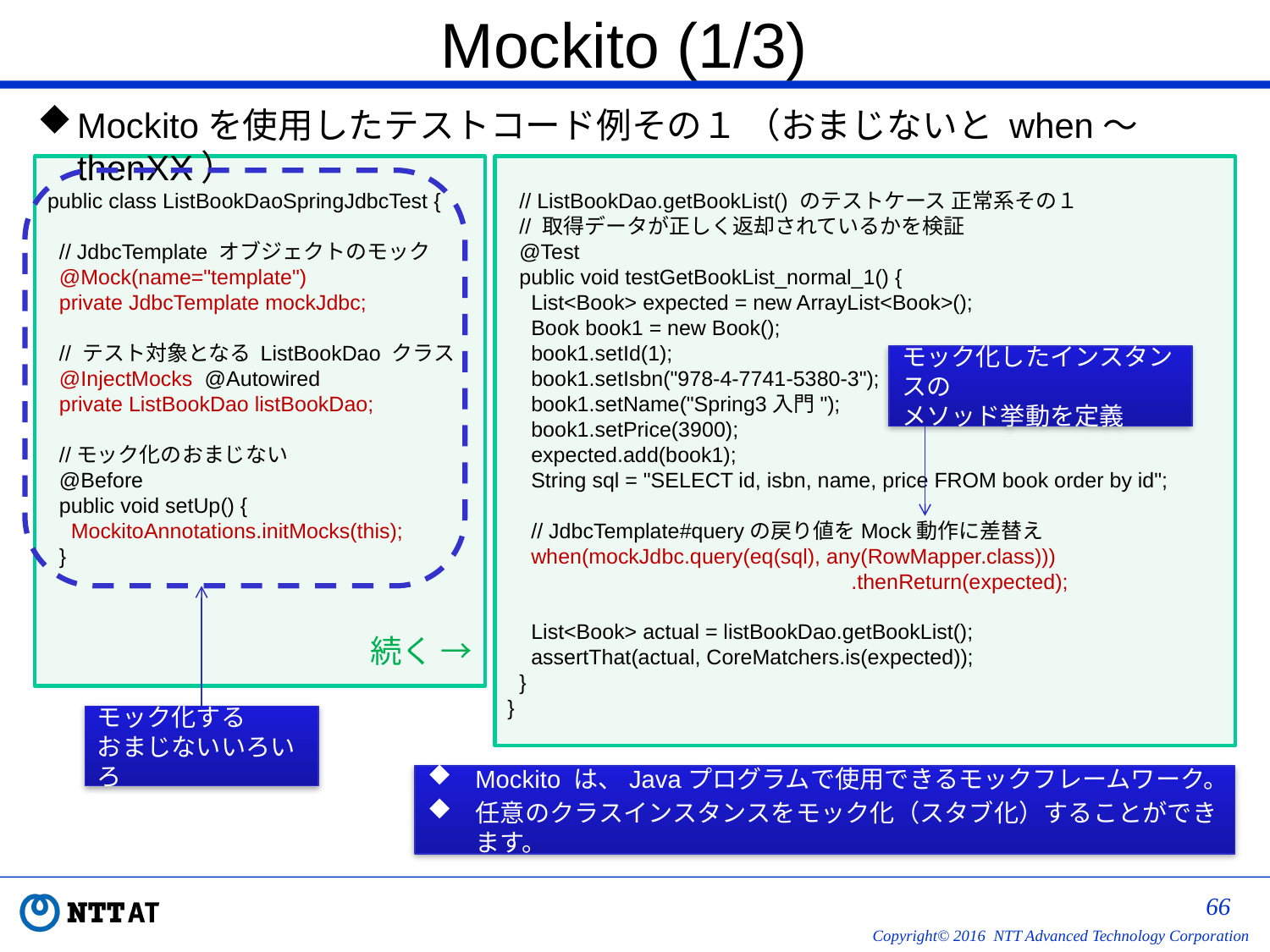

# Mockito (1/3)
Mockitoを使用したテストコード例その１ （おまじないと when～thenXX）

public class ListBookDaoSpringJdbcTest {

  // JdbcTemplate オブジェクトのモック
  @Mock(name="template")
  private JdbcTemplate mockJdbc;

  // テスト対象となる ListBookDao クラス
  @InjectMocks  @Autowired
  private ListBookDao listBookDao;

  //モック化のおまじない
  @Before
  public void setUp() {
    MockitoAnnotations.initMocks(this);
  }

続く →

  // ListBookDao.getBookList() のテストケース 正常系その１
  // 取得データが正しく返却されているかを検証
  @Test
  public void testGetBookList_normal_1() {
    List<Book> expected = new ArrayList<Book>();
    Book book1 = new Book();
    book1.setId(1);
    book1.setIsbn("978-4-7741-5380-3");
    book1.setName("Spring3入門");
    book1.setPrice(3900);
    expected.add(book1);
    String sql = "SELECT id, isbn, name, price FROM book order by id";

    // JdbcTemplate#queryの戻り値をMock動作に差替え
    when(mockJdbc.query(eq(sql), any(RowMapper.class)))
                                                          .thenReturn(expected);

    List<Book> actual = listBookDao.getBookList();
    assertThat(actual, CoreMatchers.is(expected));
  }
}

モック化したインスタンスの
メソッド挙動を定義
モック化する
おまじないいろいろ
Mockito は、Javaプログラムで使用できるモックフレームワーク。
任意のクラスインスタンスをモック化（スタブ化）することができます。
66